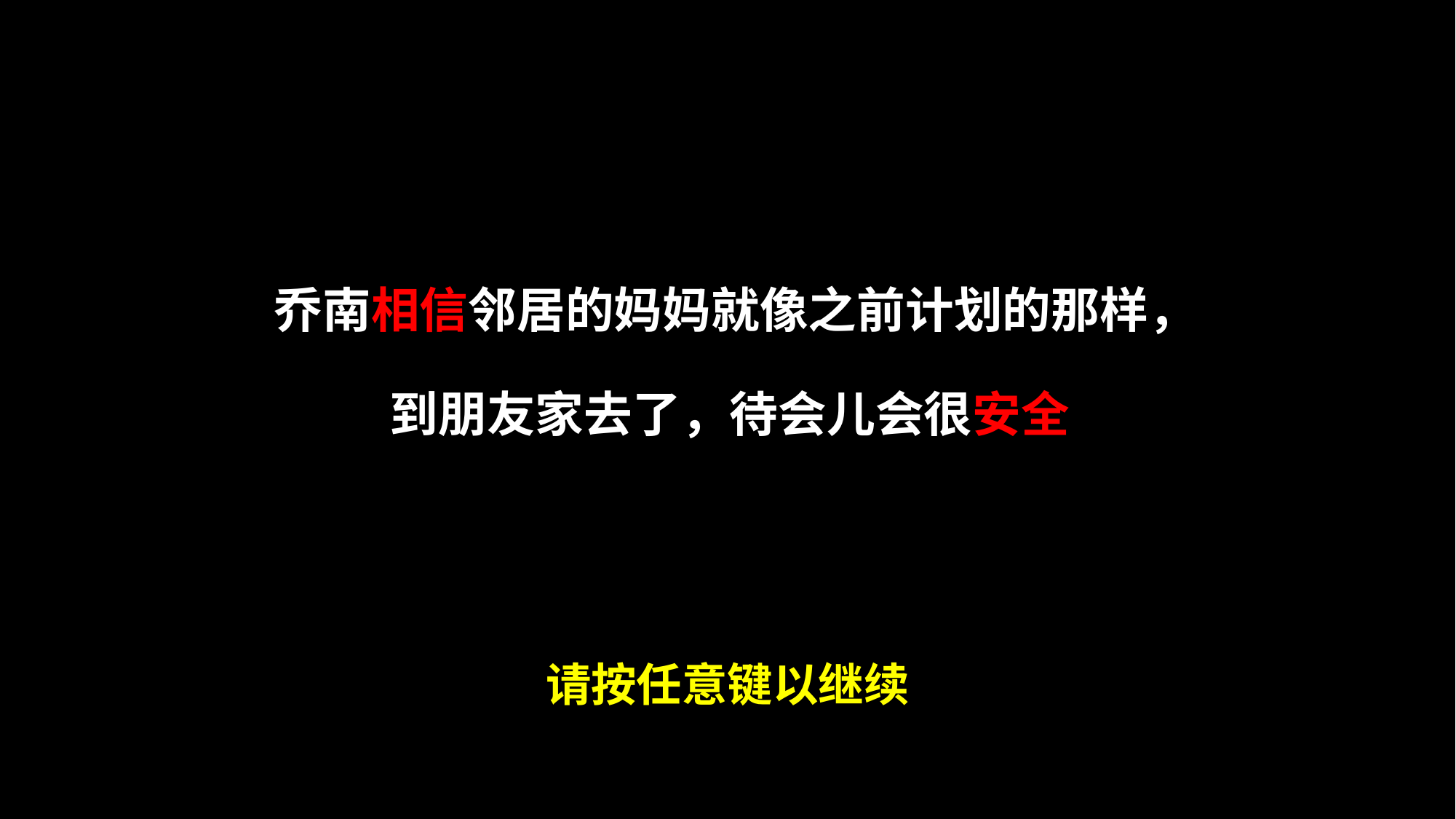

# 乔南相信邻居的妈妈就像之前计划的那样， 到朋友家去了，待会儿会很安全
请按任意键以继续